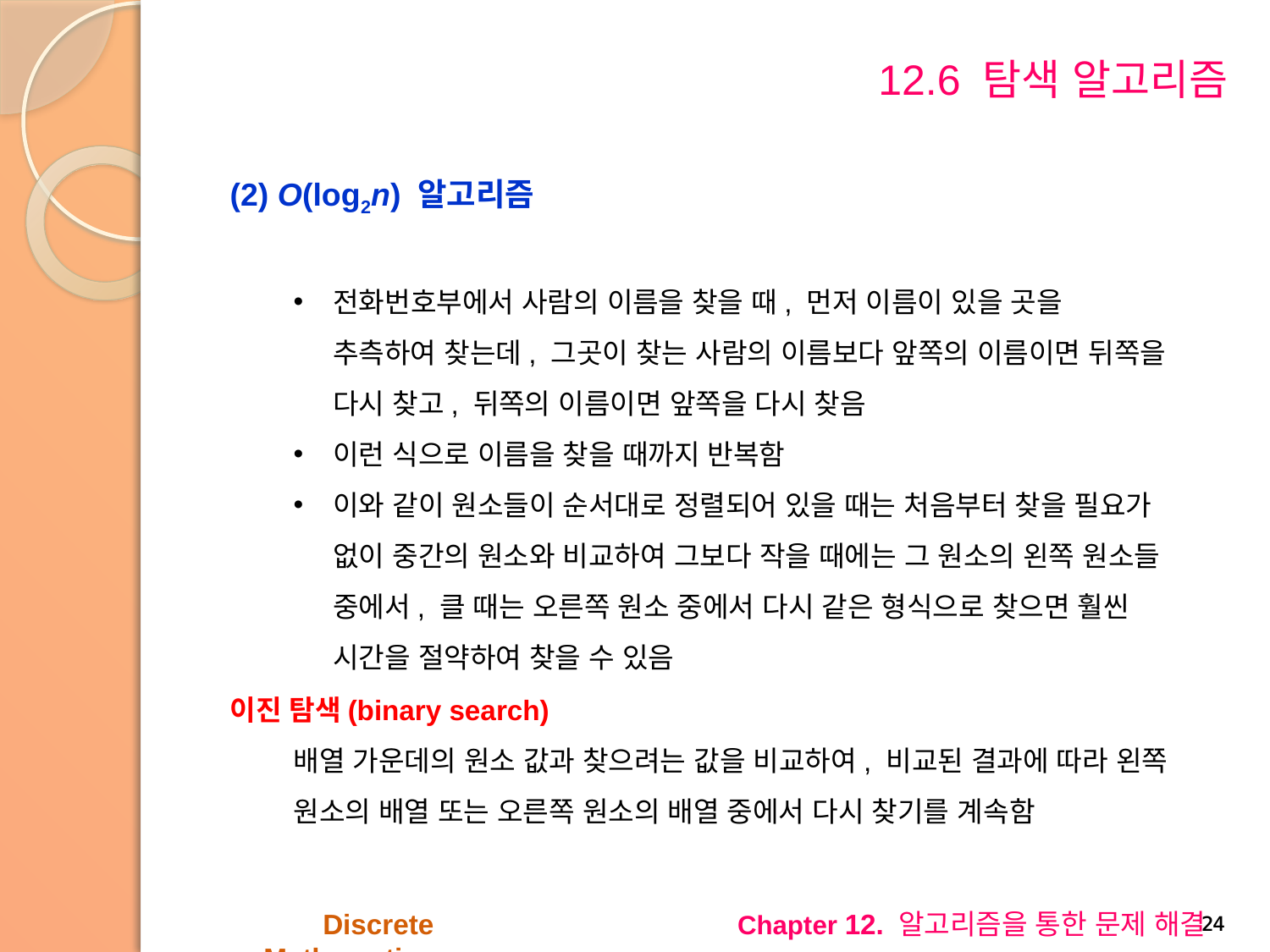

# 12.6 탐색 알고리즘
(2) O(log2n) 알고리즘

전화번호부에서 사람의 이름을 찾을 때, 먼저 이름이 있을 곳을 추측하여 찾는데, 그곳이 찾는 사람의 이름보다 앞쪽의 이름이면 뒤쪽을 다시 찾고, 뒤쪽의 이름이면 앞쪽을 다시 찾음
이런 식으로 이름을 찾을 때까지 반복함
이와 같이 원소들이 순서대로 정렬되어 있을 때는 처음부터 찾을 필요가 없이 중간의 원소와 비교하여 그보다 작을 때에는 그 원소의 왼쪽 원소들 중에서, 클 때는 오른쪽 원소 중에서 다시 같은 형식으로 찾으면 훨씬 시간을 절약하여 찾을 수 있음
이진 탐색(binary search)
배열 가운데의 원소 값과 찾으려는 값을 비교하여, 비교된 결과에 따라 왼쪽 원소의 배열 또는 오른쪽 원소의 배열 중에서 다시 찾기를 계속함
Discrete Mathematics
Chapter 12. 알고리즘을 통한 문제 해결
24